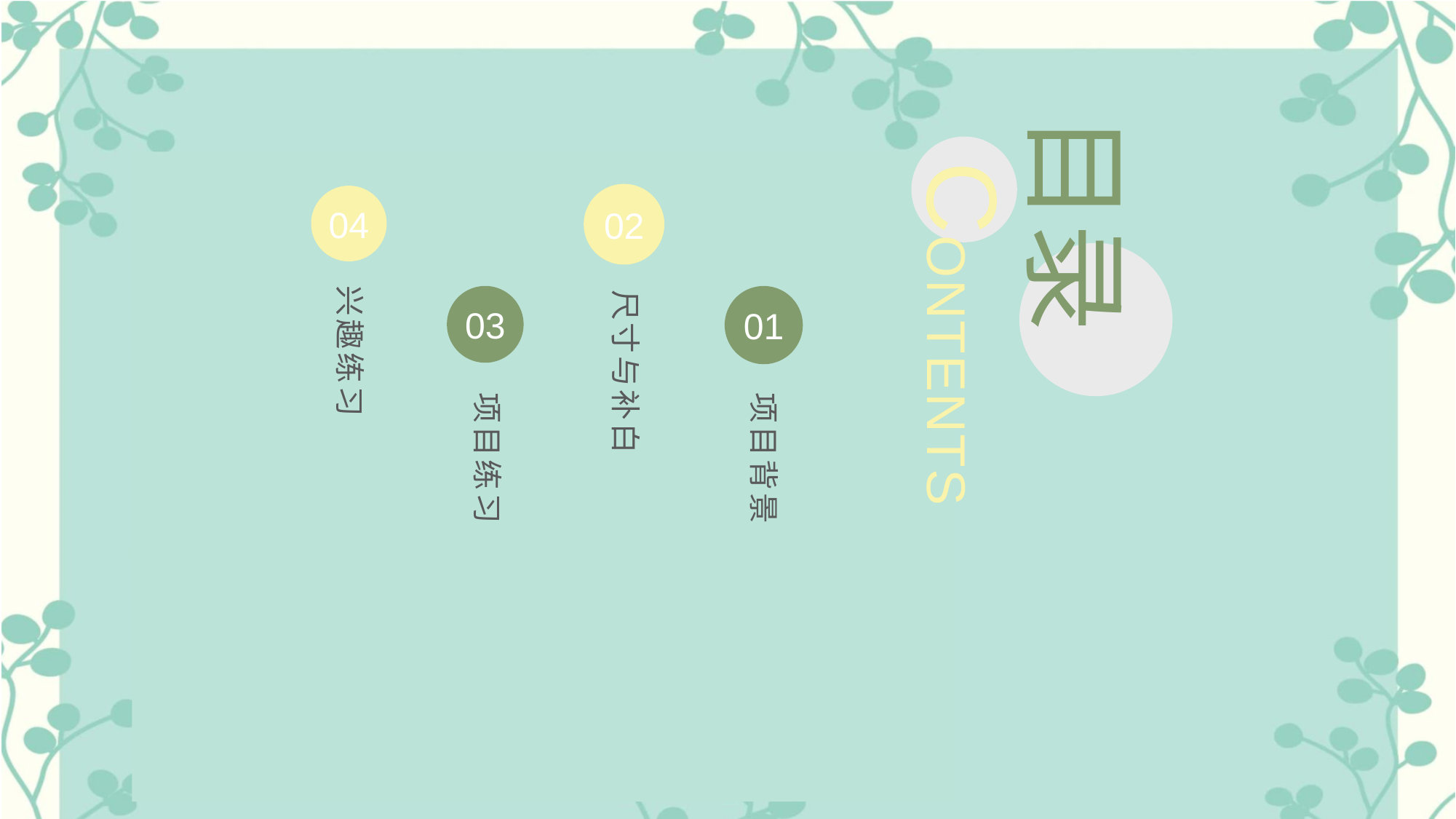

目录

CONTENTS
02
04

兴趣练习
01
03
尺寸与补白
项目练习
项目背景